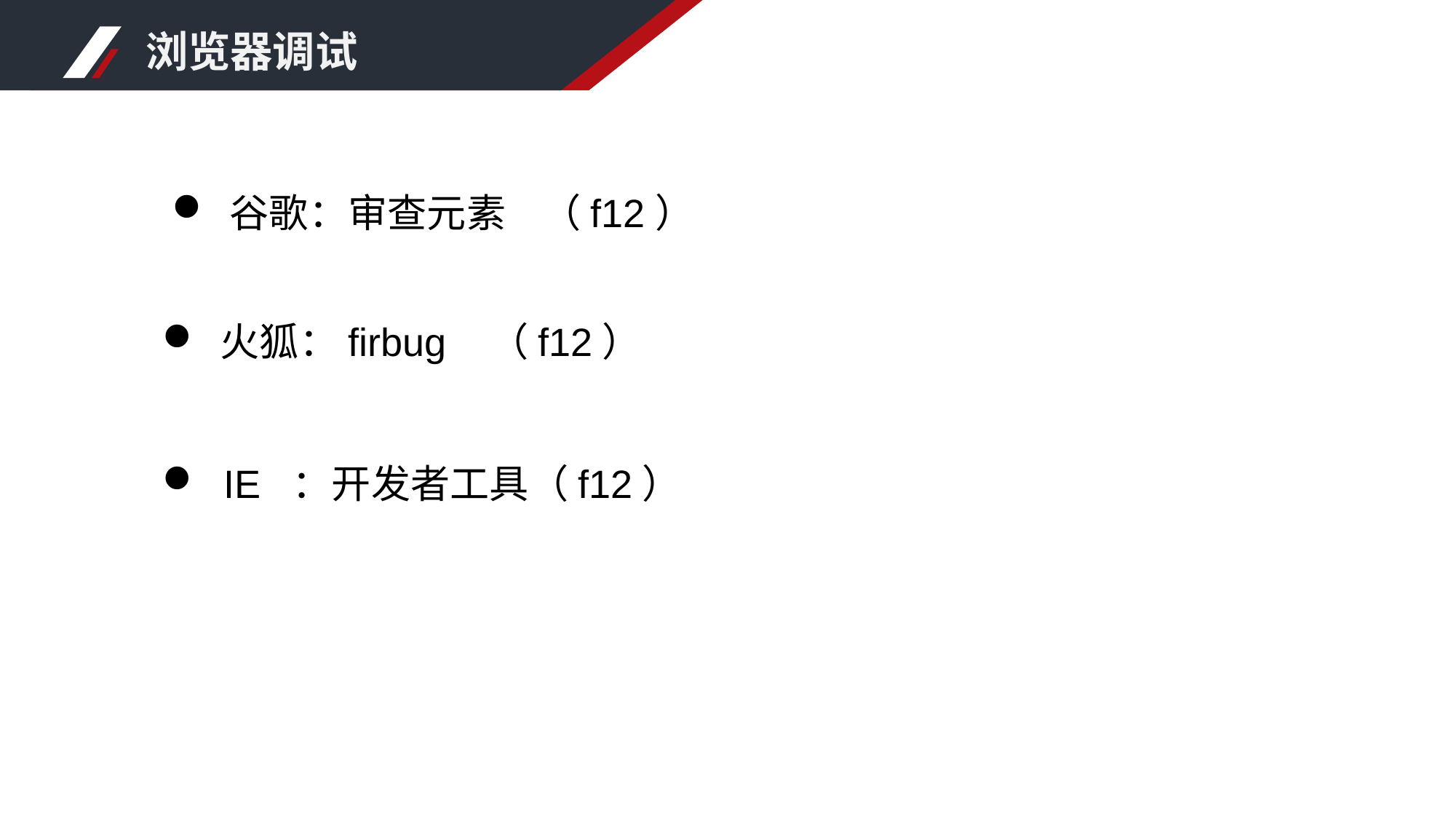

浏览器调试
 谷歌：审查元素    （f12）
 火狐：firbug   （f12）

  IE  ：开发者工具（f12）